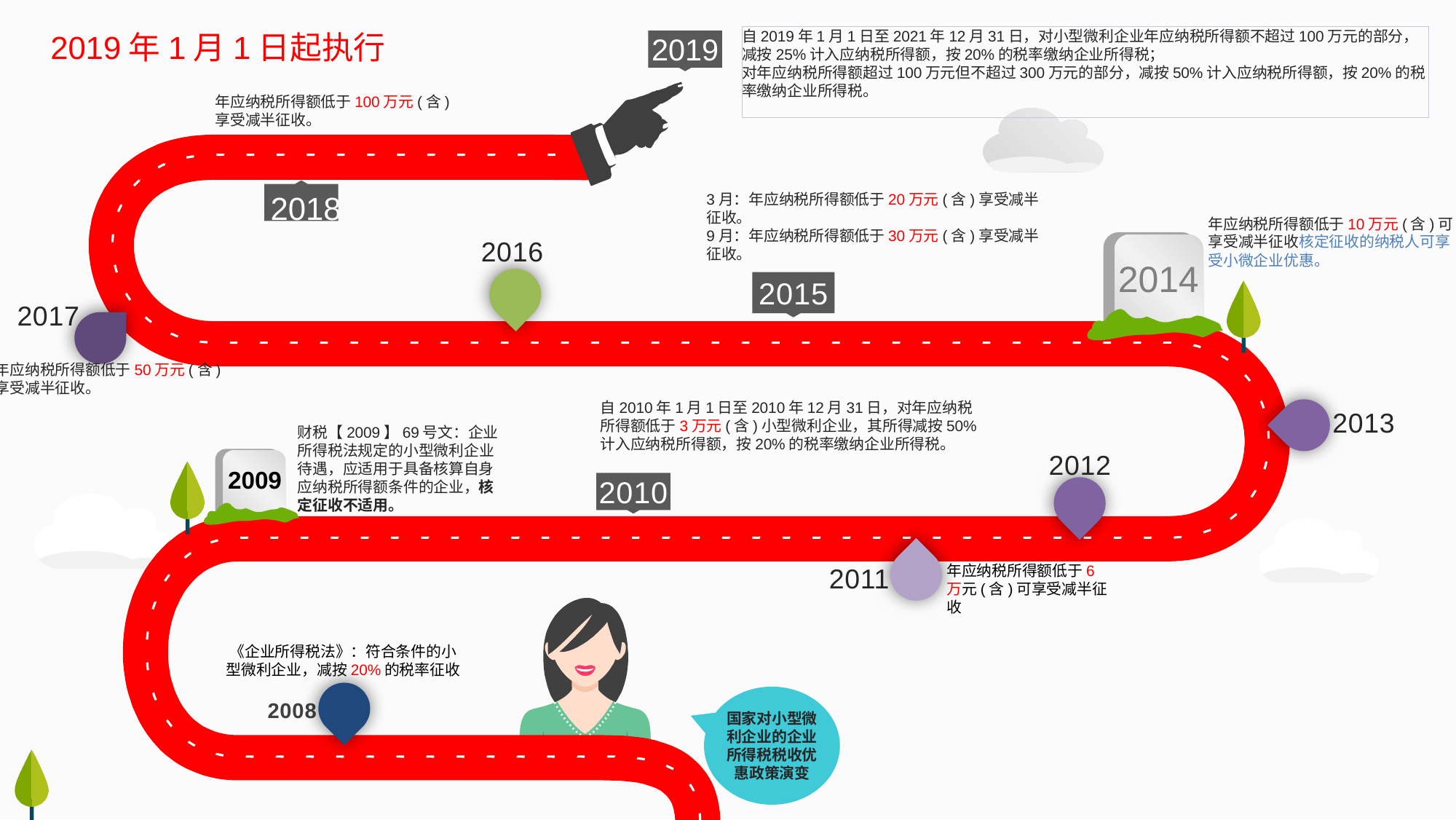

2019年1月1日起执行
自2019年1月1日至2021年12月31日，对小型微利企业年应纳税所得额不超过100万元的部分，减按25%计入应纳税所得额，按20%的税率缴纳企业所得税；
对年应纳税所得额超过100万元但不超过300万元的部分，减按50%计入应纳税所得额，按20%的税率缴纳企业所得税。

2019

年应纳税所得额低于100万元(含)享受减半征收。

2018
3月：年应纳税所得额低于20万元(含)享受减半征收。
9月：年应纳税所得额低于30万元(含)享受减半征收。
年应纳税所得额低于10万元(含)可享受减半征收核定征收的纳税人可享受小微企业优惠。

2014

 2016

2015

年应纳税所得额低于50万元(含)享受减半征收。
自2010年1月1日至2010年12月31日，对年应纳税所得额低于3万元(含)小型微利企业，其所得减按50%计入应纳税所得额，按20%的税率缴纳企业所得税。

2013
财税【2009】69号文：企业所得税法规定的小型微利企业待遇，应适用于具备核算自身应纳税所得额条件的企业，核定征收不适用。
2012

2009

2010

 2011
年应纳税所得额低于6万元(含)可享受减半征收

《企业所得税法》：符合条件的小型微利企业，减按20%的税率征收
2008

国家对小型微利企业的企业所得税税收优惠政策演变

2017